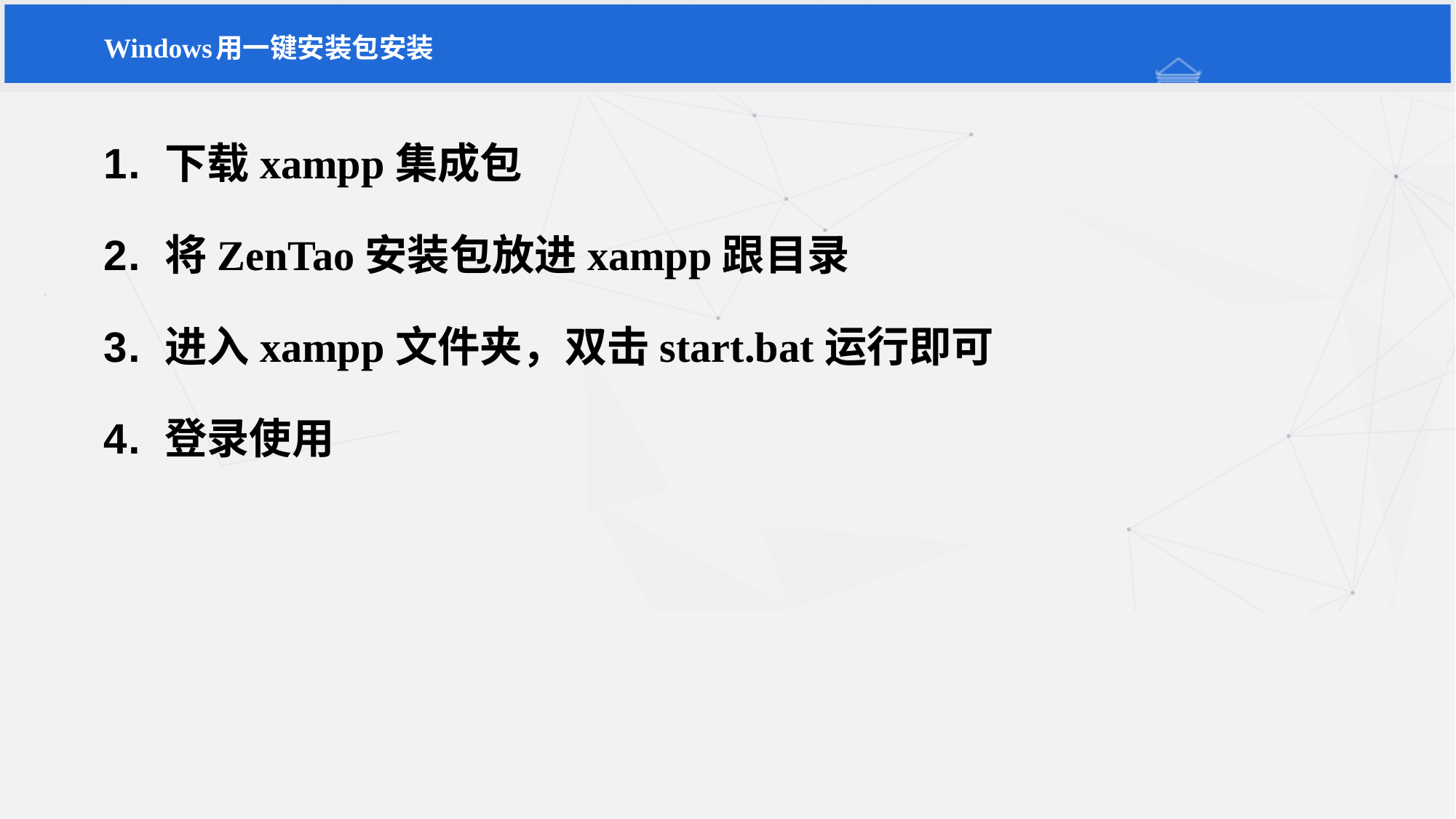

Windows用一键安装包安装
下载xampp集成包
将ZenTao安装包放进xampp跟目录
进入xampp文件夹，双击start.bat运行即可
登录使用